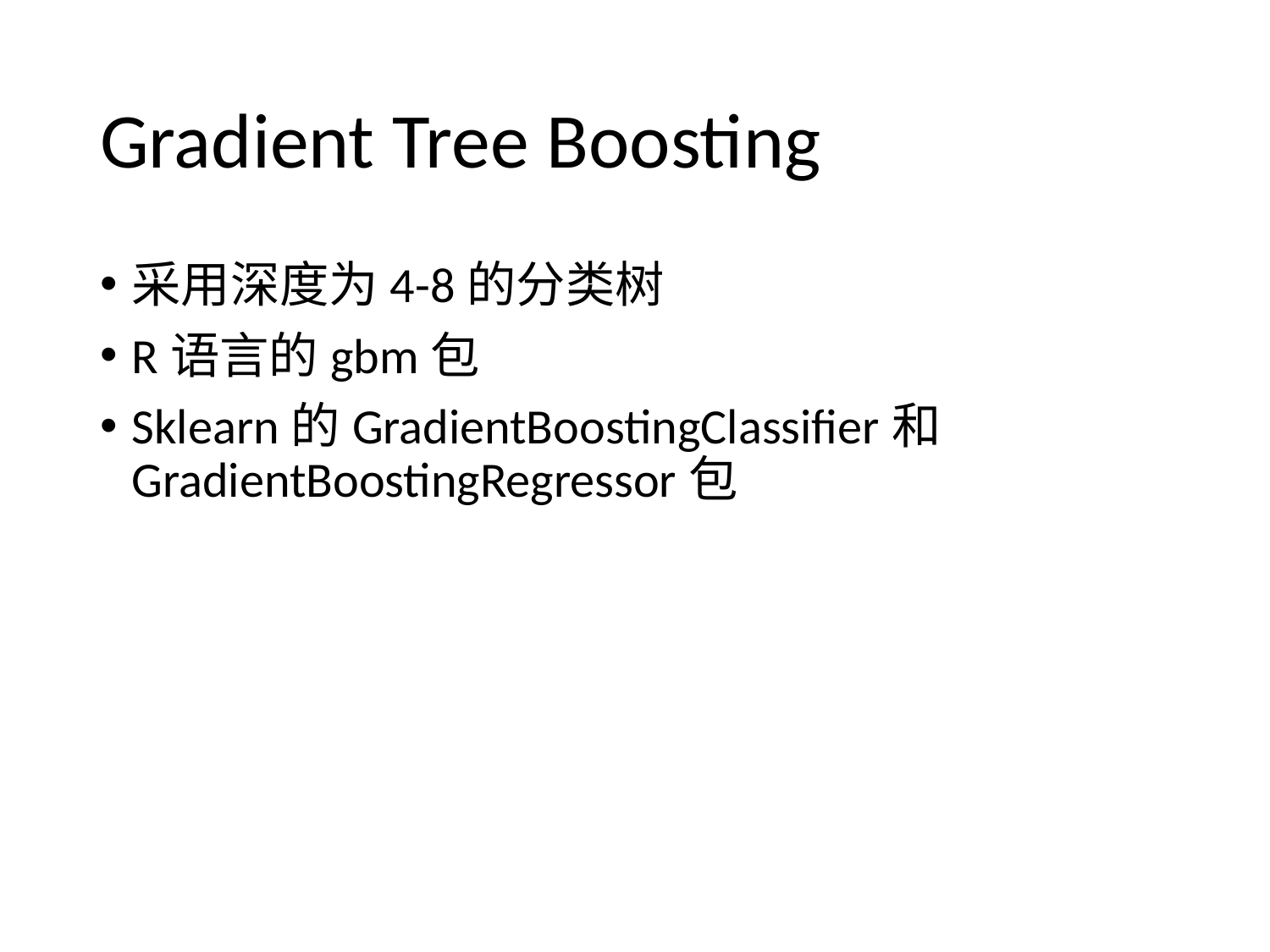

# Gradient Tree Boosting
采用深度为4-8的分类树
R语言的gbm包
Sklearn的GradientBoostingClassifier和GradientBoostingRegressor包